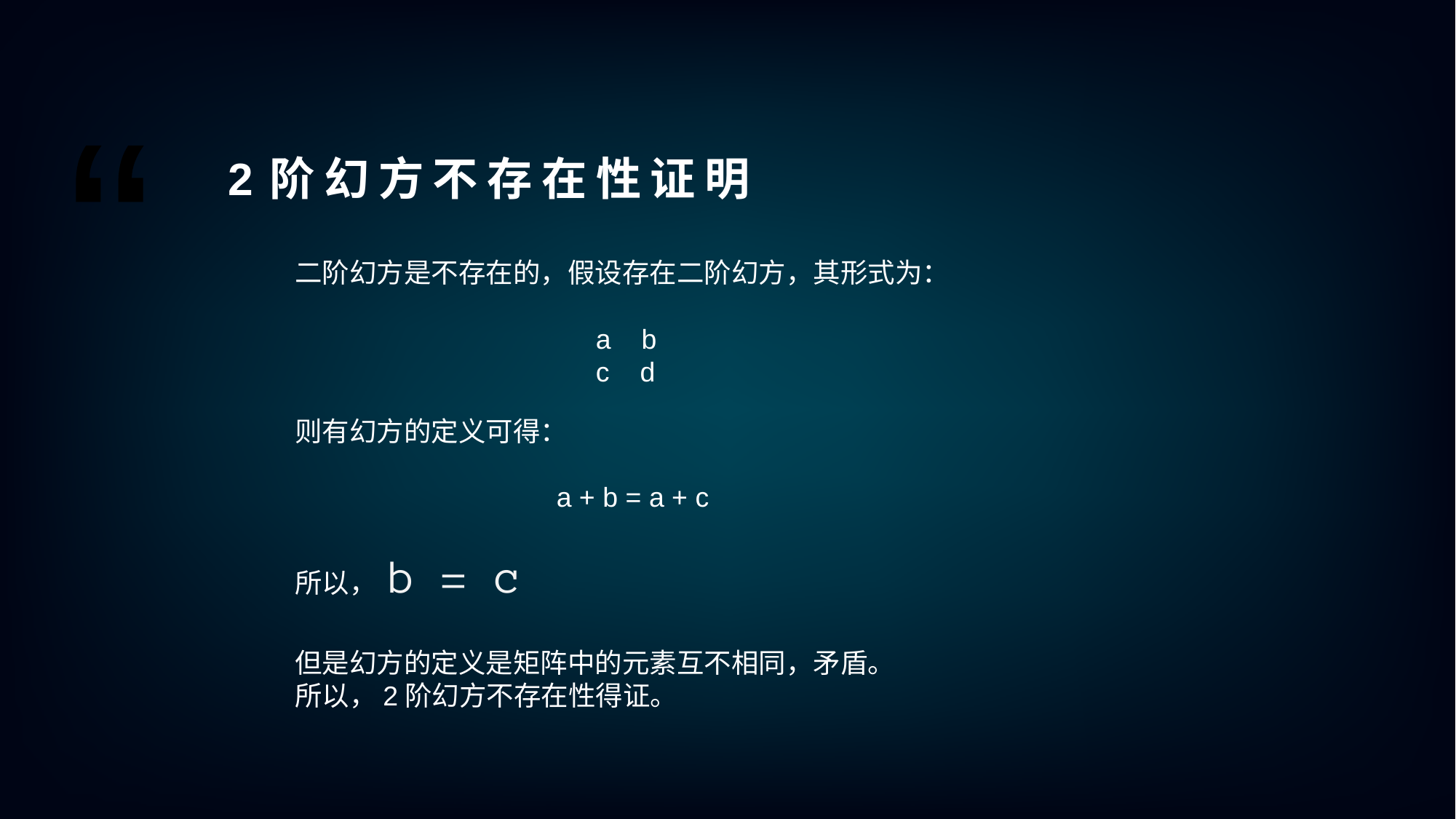

“
2阶幻方不存在性证明
二阶幻方是不存在的，假设存在二阶幻方，其形式为：

a    b
c    d
则有幻方的定义可得：
a + b = a + c
所以， b = c
但是幻方的定义是矩阵中的元素互不相同，矛盾。
所以，2阶幻方不存在性得证。